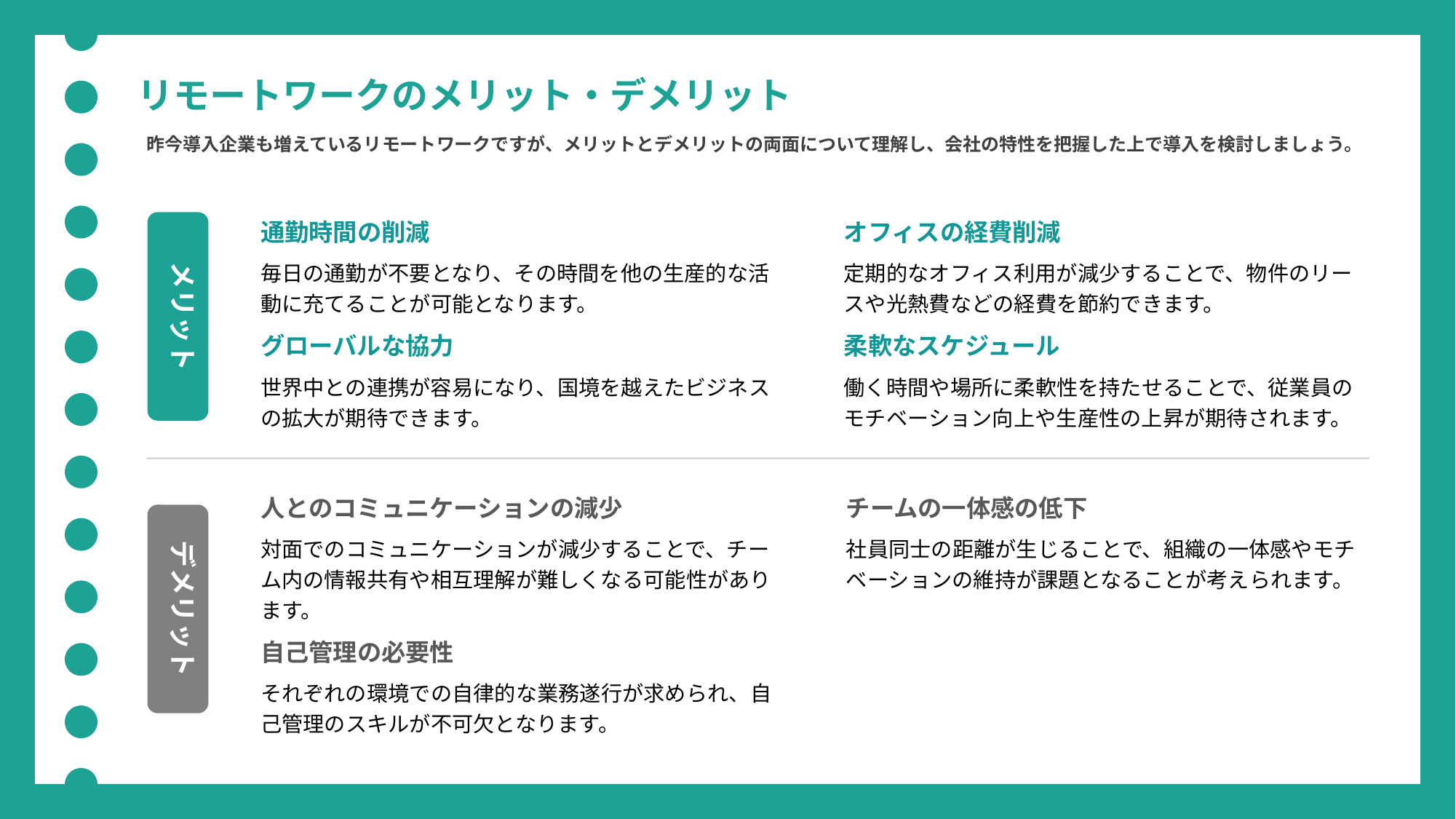

リモートワークのメリット・デメリット
昨今導入企業も増えているリモートワークですが、メリットとデメリットの両面について理解し、会社の特性を把握した上で導入を検討しましょう。
通勤時間の削減
毎日の通勤が不要となり、その時間を他の生産的な活動に充てることが可能となります。
グローバルな協力
世界中との連携が容易になり、国境を越えたビジネスの拡大が期待できます。
オフィスの経費削減
定期的なオフィス利用が減少することで、物件のリースや光熱費などの経費を節約できます。
柔軟なスケジュール
働く時間や場所に柔軟性を持たせることで、従業員のモチベーション向上や生産性の上昇が期待されます。
人とのコミュニケーションの減少
対面でのコミュニケーションが減少することで、チーム内の情報共有や相互理解が難しくなる可能性があります。
自己管理の必要性
それぞれの環境での自律的な業務遂行が求められ、自己管理のスキルが不可欠となります。
チームの一体感の低下
社員同士の距離が生じることで、組織の一体感やモチベーションの維持が課題となることが考えられます。
メリット
デメリット